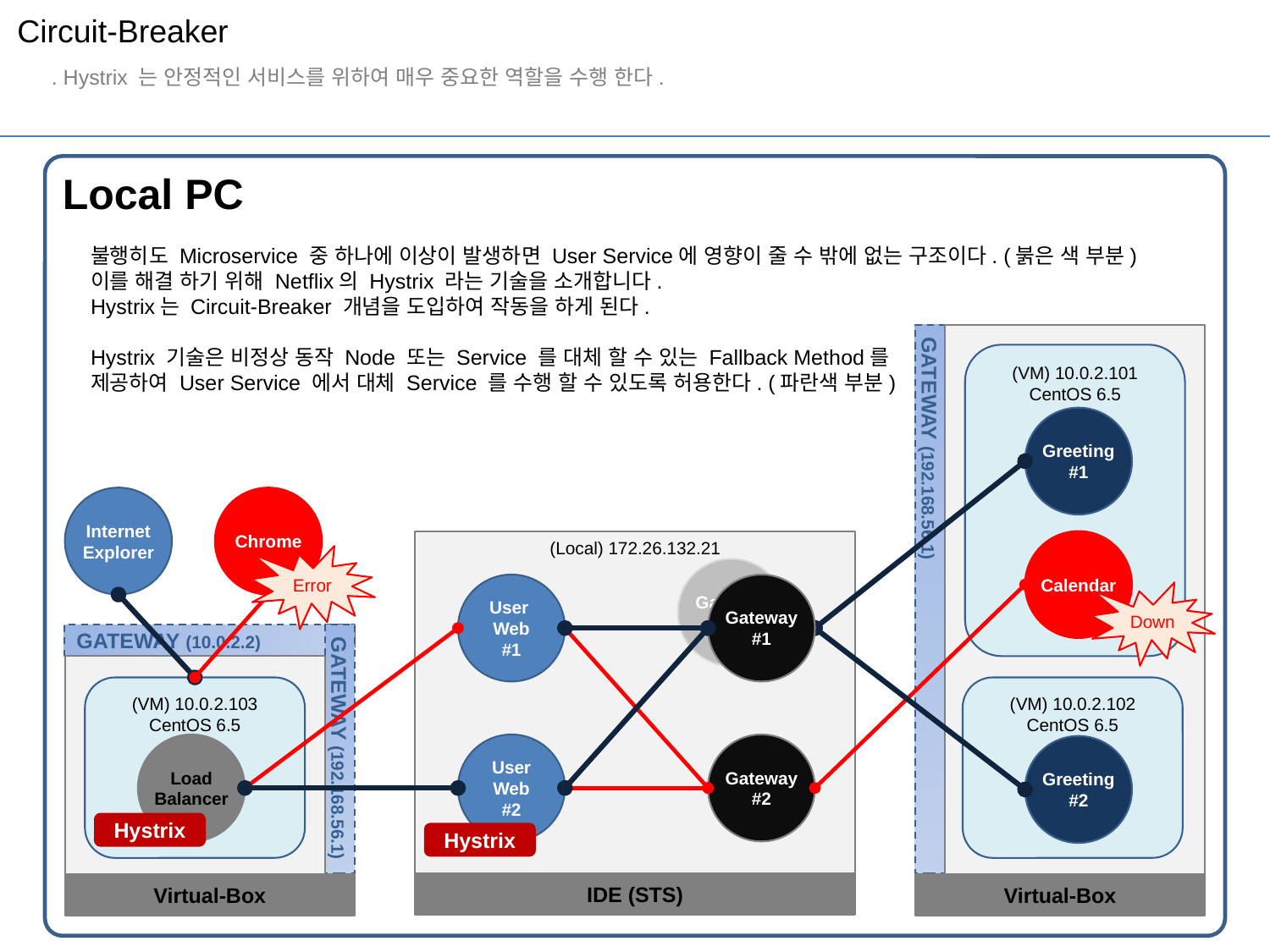

Circuit-Breaker
. Hystrix 는 안정적인 서비스를 위하여 매우 중요한 역할을 수행 한다.
Local PC
불행히도 Microservice 중 하나에 이상이 발생하면 User Service에 영향이 줄 수 밖에 없는 구조이다. (붉은 색 부분)
이를 해결 하기 위해 Netflix의 Hystrix 라는 기술을 소개합니다.
Hystrix는 Circuit-Breaker 개념을 도입하여 작동을 하게 된다.

Hystrix 기술은 비정상 동작 Node 또는 Service 를 대체 할 수 있는 Fallback Method를
제공하여 User Service 에서 대체 Service 를 수행 할 수 있도록 허용한다. (파란색 부분)
GATEWAY (192.168.56.1)

(VM) 10.0.2.101
CentOS 6.5
Greeting
#1
Internet
Explorer
Chrome
GATEWAY (10.0.2.2)
(Local) 172.26.132.21
Calendar
Error
Gateway
#1
User
Web
#1
Gateway
#1
Down
GATEWAY (192.168.56.1)

(VM) 10.0.2.103
CentOS 6.5
(VM) 10.0.2.102
CentOS 6.5
Load
Balancer
User
Web
#2
Gateway
#2
Greeting
#2
Hystrix
Hystrix
IDE (STS)
Virtual-Box
Virtual-Box